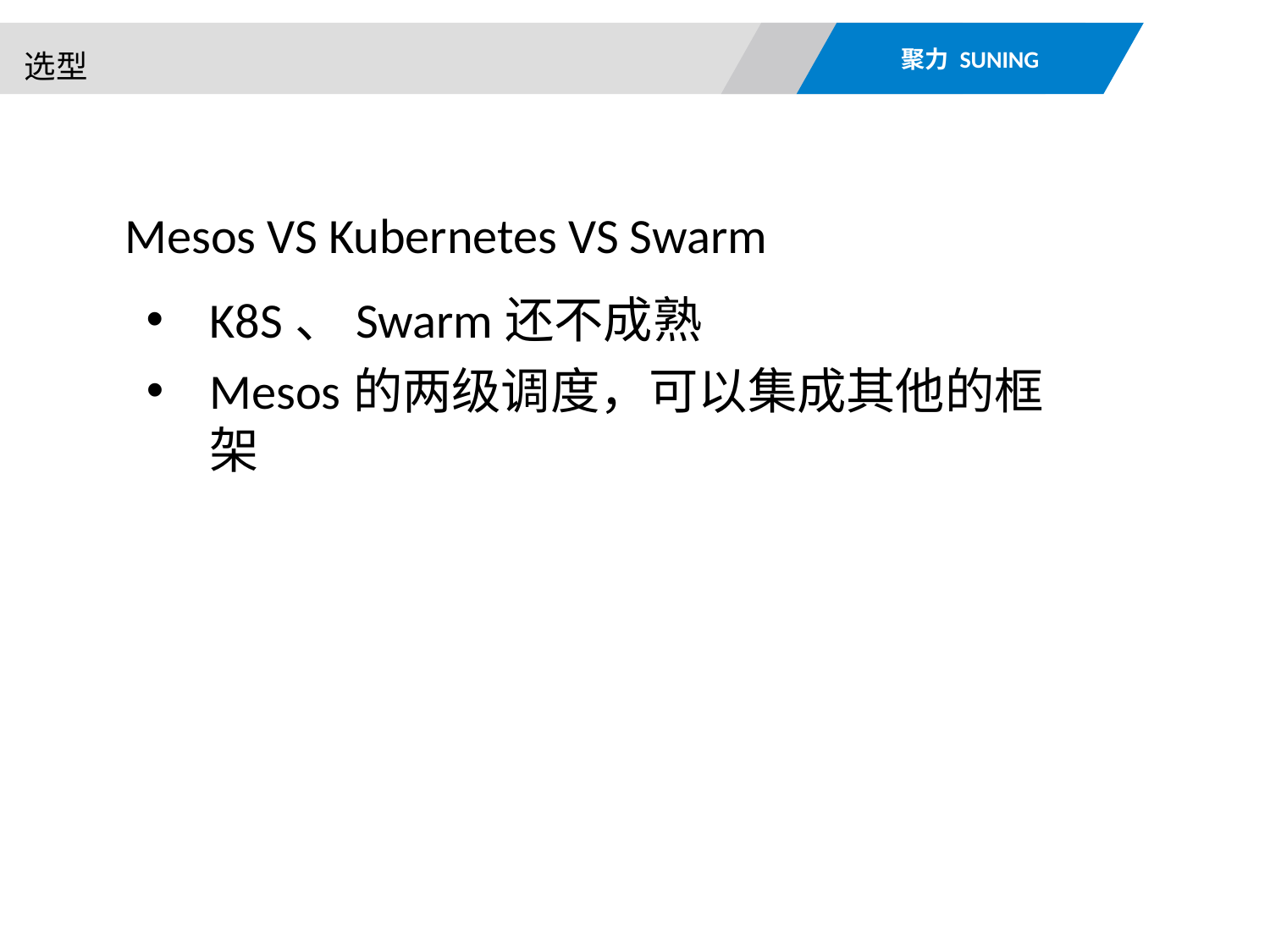

聚力 SUNING
选型
Mesos VS Kubernetes VS Swarm
K8S、Swarm还不成熟
Mesos的两级调度，可以集成其他的框架